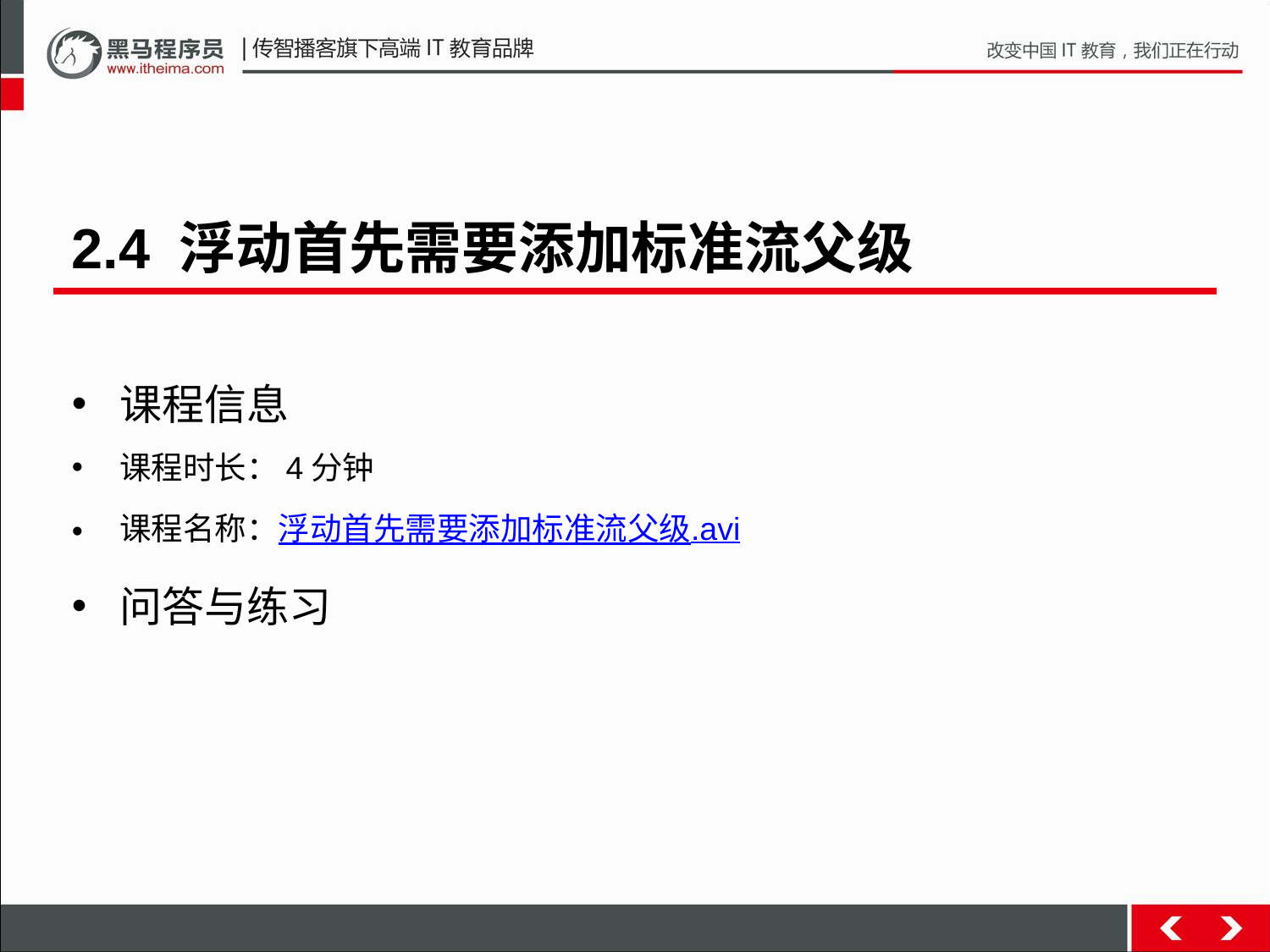

2.4 浮动首先需要添加标准流父级
课程信息
课程时长：4分钟
课程名称：浮动首先需要添加标准流父级.avi
问答与练习